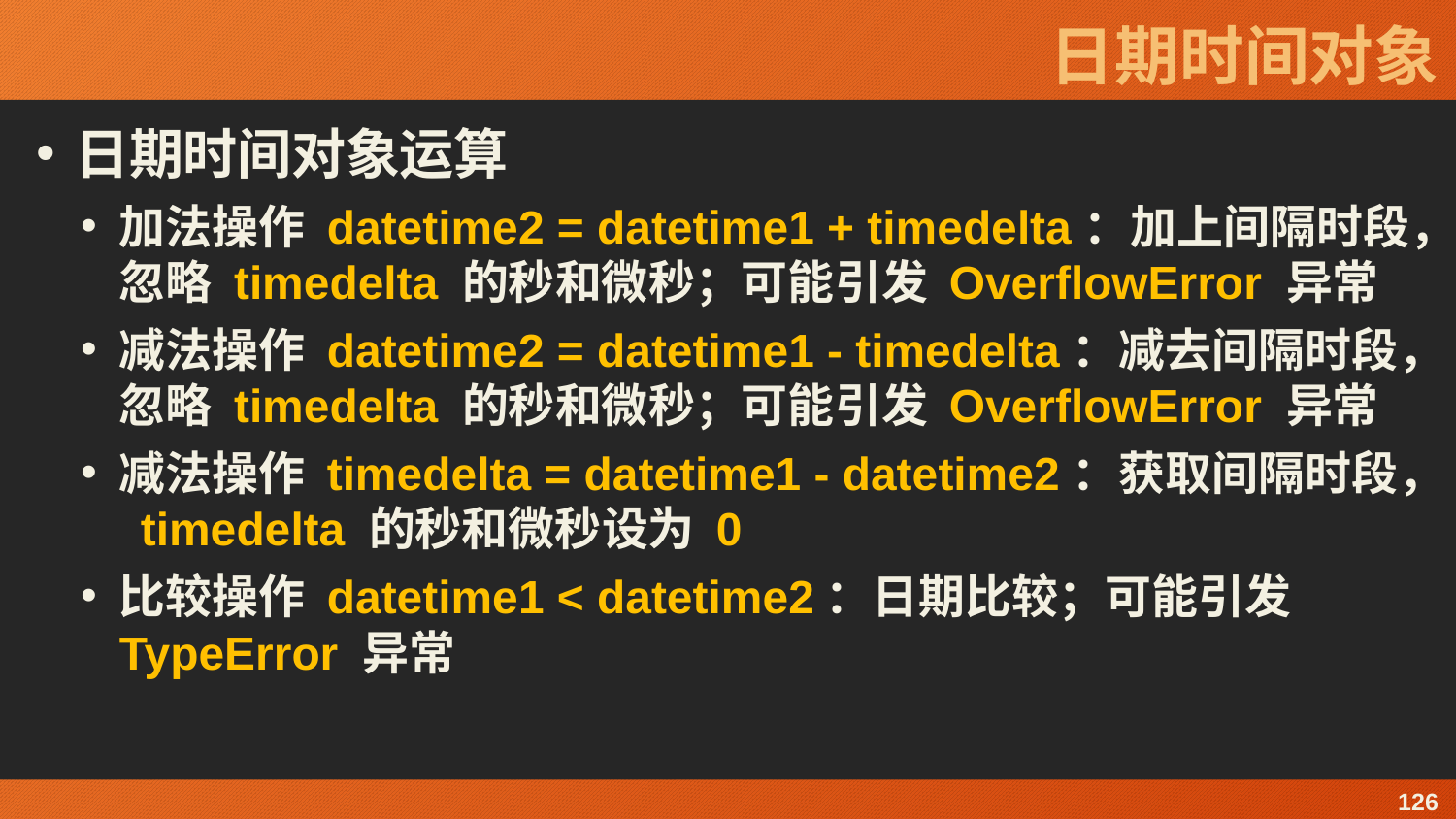

# 日期时间对象
日期时间对象运算
加法操作 datetime2 = datetime1 + timedelta：加上间隔时段，忽略 timedelta 的秒和微秒；可能引发 OverflowError 异常
减法操作 datetime2 = datetime1 - timedelta：减去间隔时段，忽略 timedelta 的秒和微秒；可能引发 OverflowError 异常
减法操作 timedelta = datetime1 - datetime2：获取间隔时段， timedelta 的秒和微秒设为 0
比较操作 datetime1 < datetime2：日期比较；可能引发 TypeError 异常
126